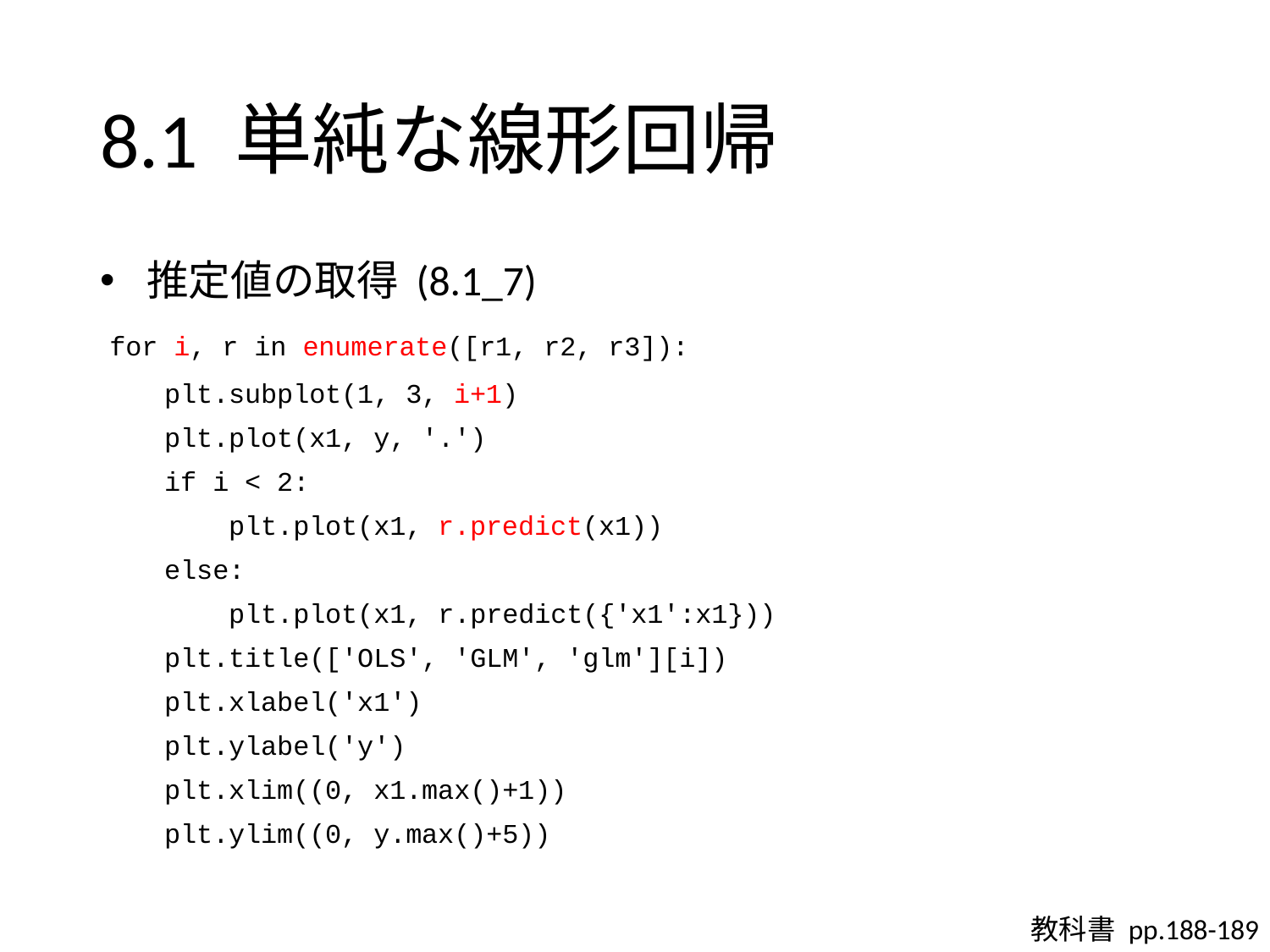

# 8.1 単純な線形回帰
 推定値の取得 (8.1_7)
 for i, r in enumerate([r1, r2, r3]):
    plt.subplot(1, 3, i+1)
    plt.plot(x1, y, '.')
    if i < 2:
        plt.plot(x1, r.predict(x1))
    else:
        plt.plot(x1, r.predict({'x1':x1}))
    plt.title(['OLS', 'GLM', 'glm'][i])
    plt.xlabel('x1')
    plt.ylabel('y')
    plt.xlim((0, x1.max()+1))
    plt.ylim((0, y.max()+5))
教科書 pp.188-189